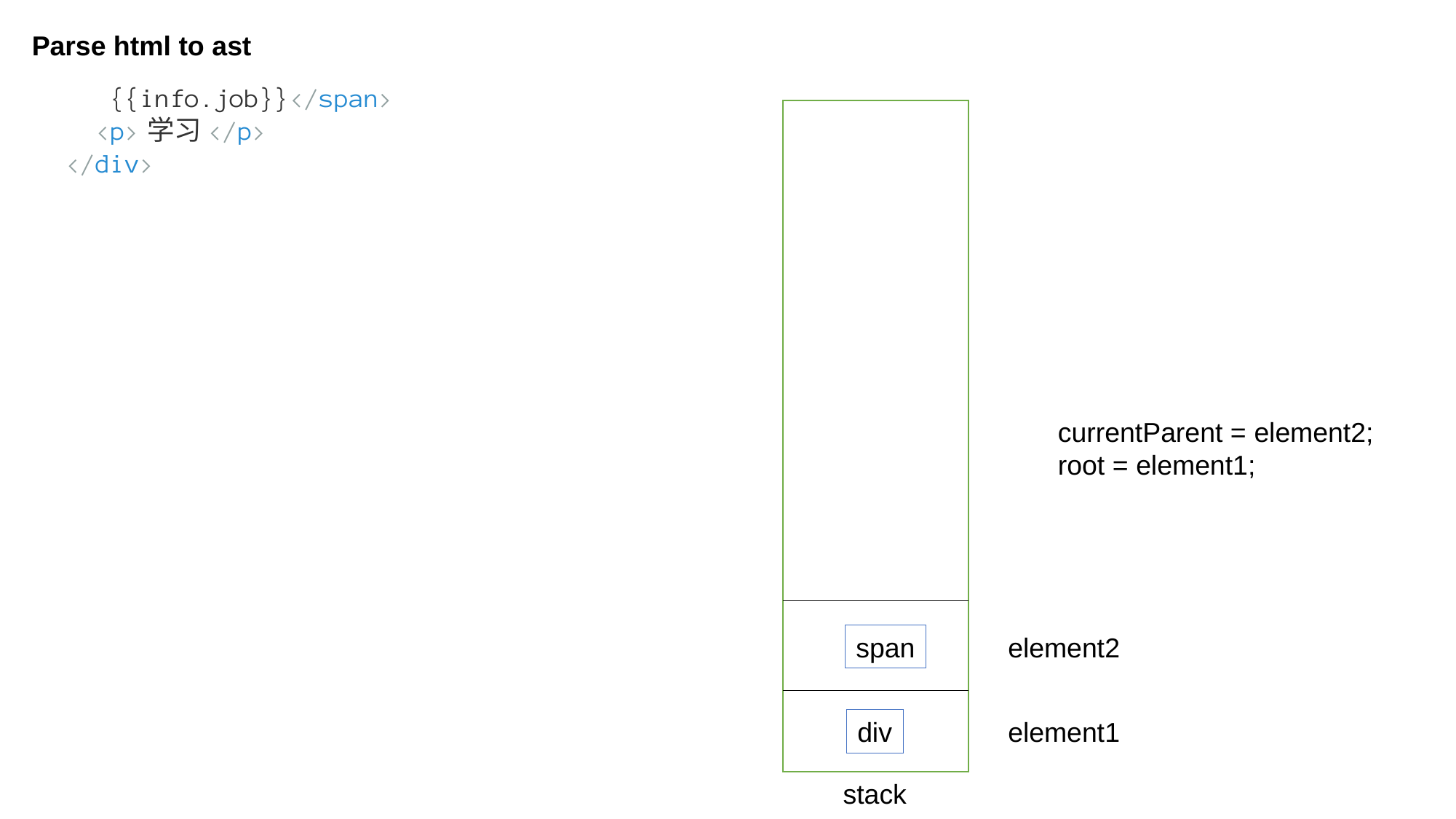

Parse html to ast

     {{info.job}}</span>
    <p>学习</p>
  </div>

currentParent = element2;
root = element1;
span
element2
div
element1
stack